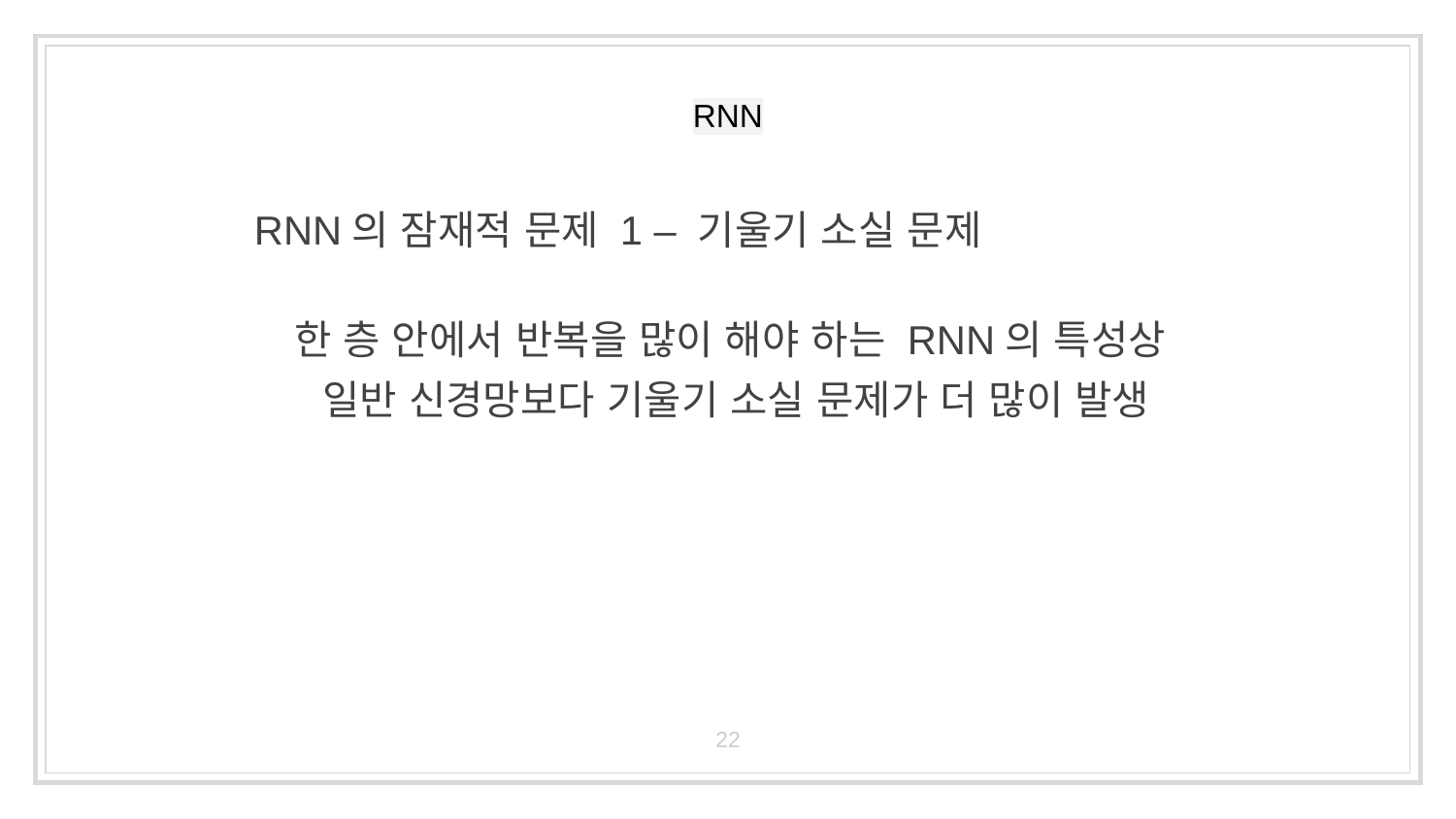

# RNN
한 층 안에서 반복을 많이 해야 하는 RNN의 특성상
일반 신경망보다 기울기 소실 문제가 더 많이 발생
RNN의 잠재적 문제 1 – 기울기 소실 문제
22